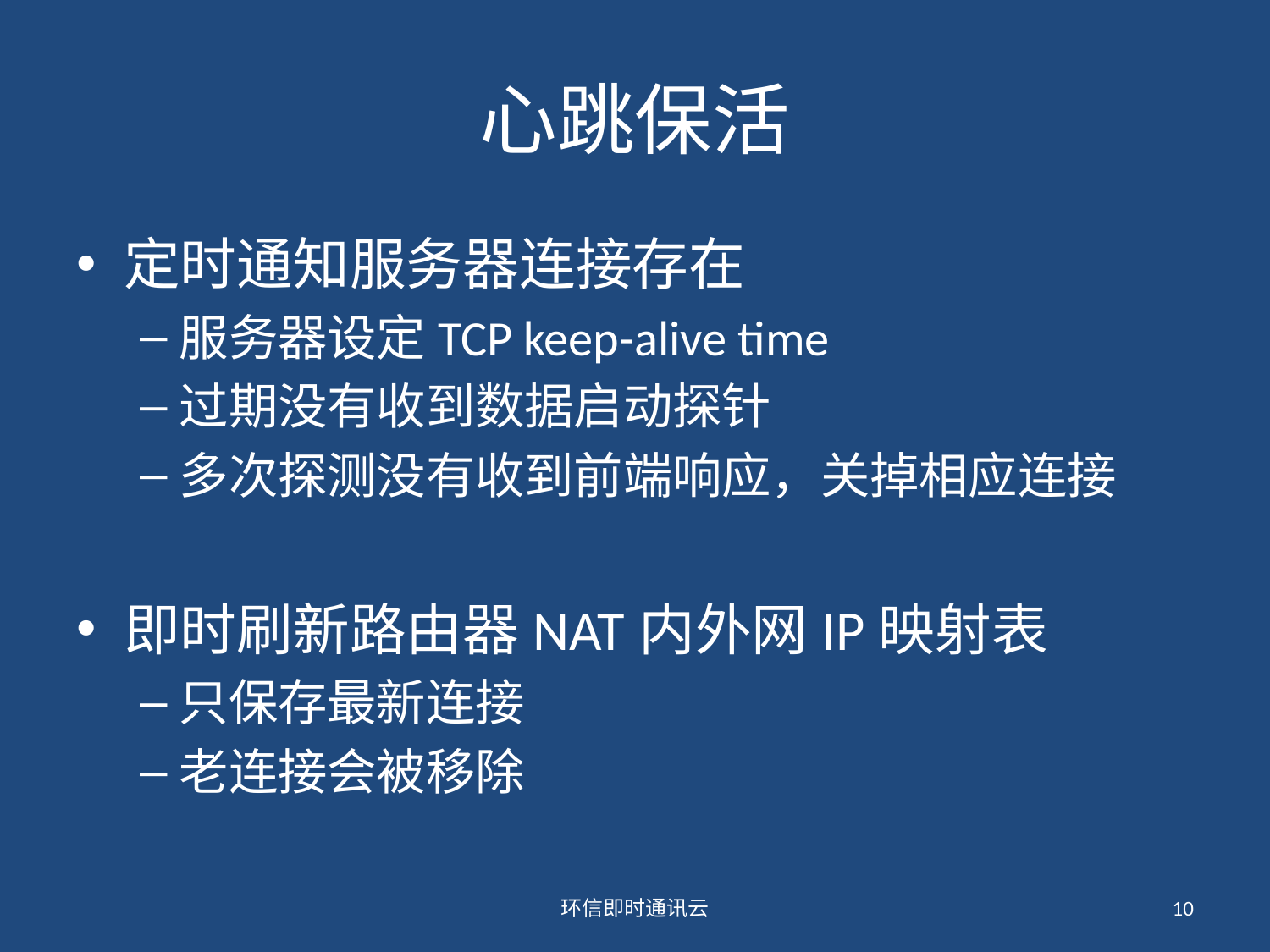

# 心跳保活
定时通知服务器连接存在
服务器设定TCP keep-alive time
过期没有收到数据启动探针
多次探测没有收到前端响应，关掉相应连接

即时刷新路由器NAT内外网IP映射表
只保存最新连接
老连接会被移除

环信即时通讯云
10